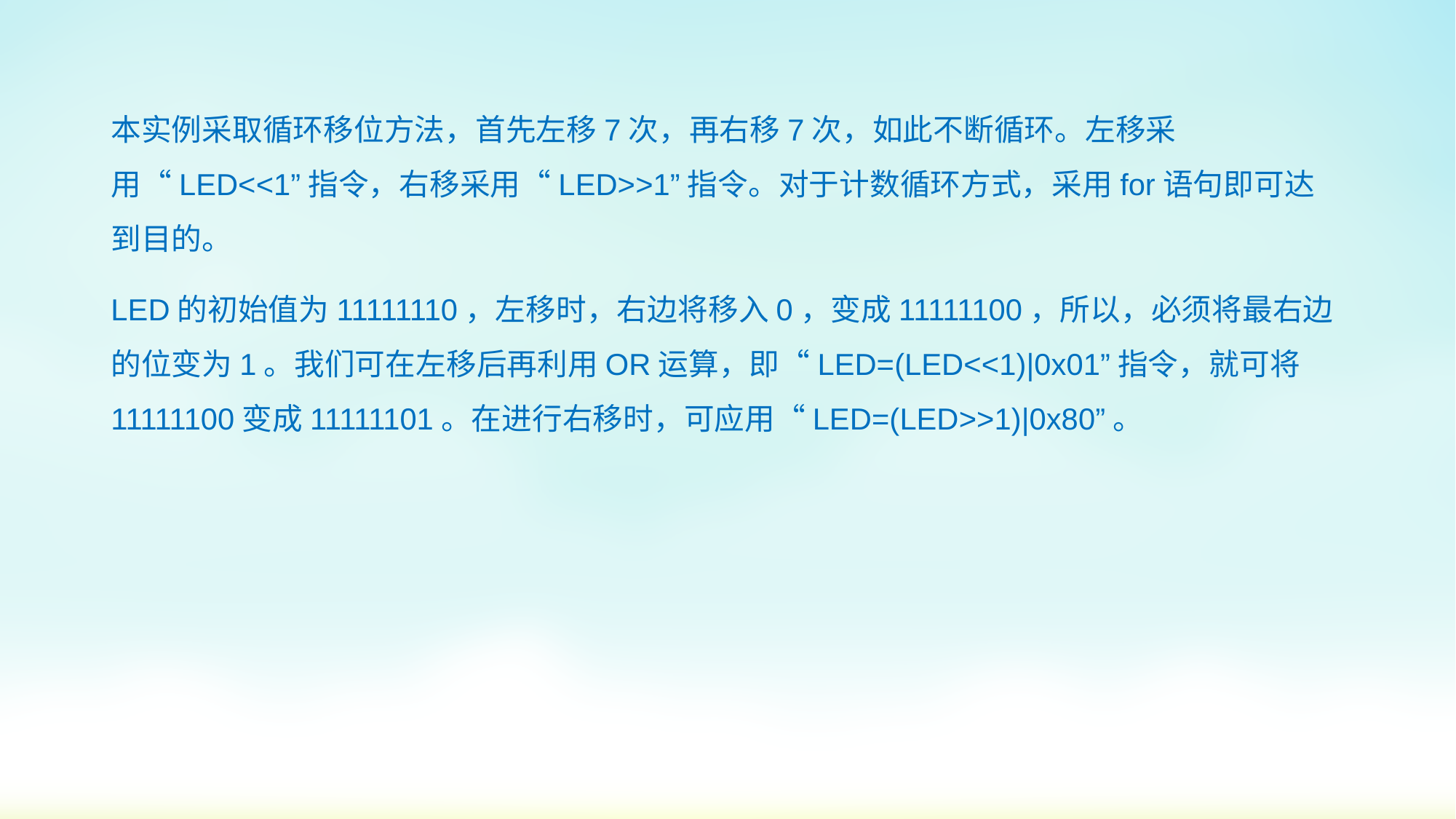

本实例采取循环移位方法，首先左移7次，再右移7次，如此不断循环。左移采用“LED<<1”指令，右移采用“LED>>1”指令。对于计数循环方式，采用for语句即可达到目的。
LED的初始值为11111110，左移时，右边将移入0，变成11111100，所以，必须将最右边的位变为1。我们可在左移后再利用OR运算，即“LED=(LED<<1)|0x01”指令，就可将11111100变成11111101。在进行右移时，可应用“LED=(LED>>1)|0x80”。